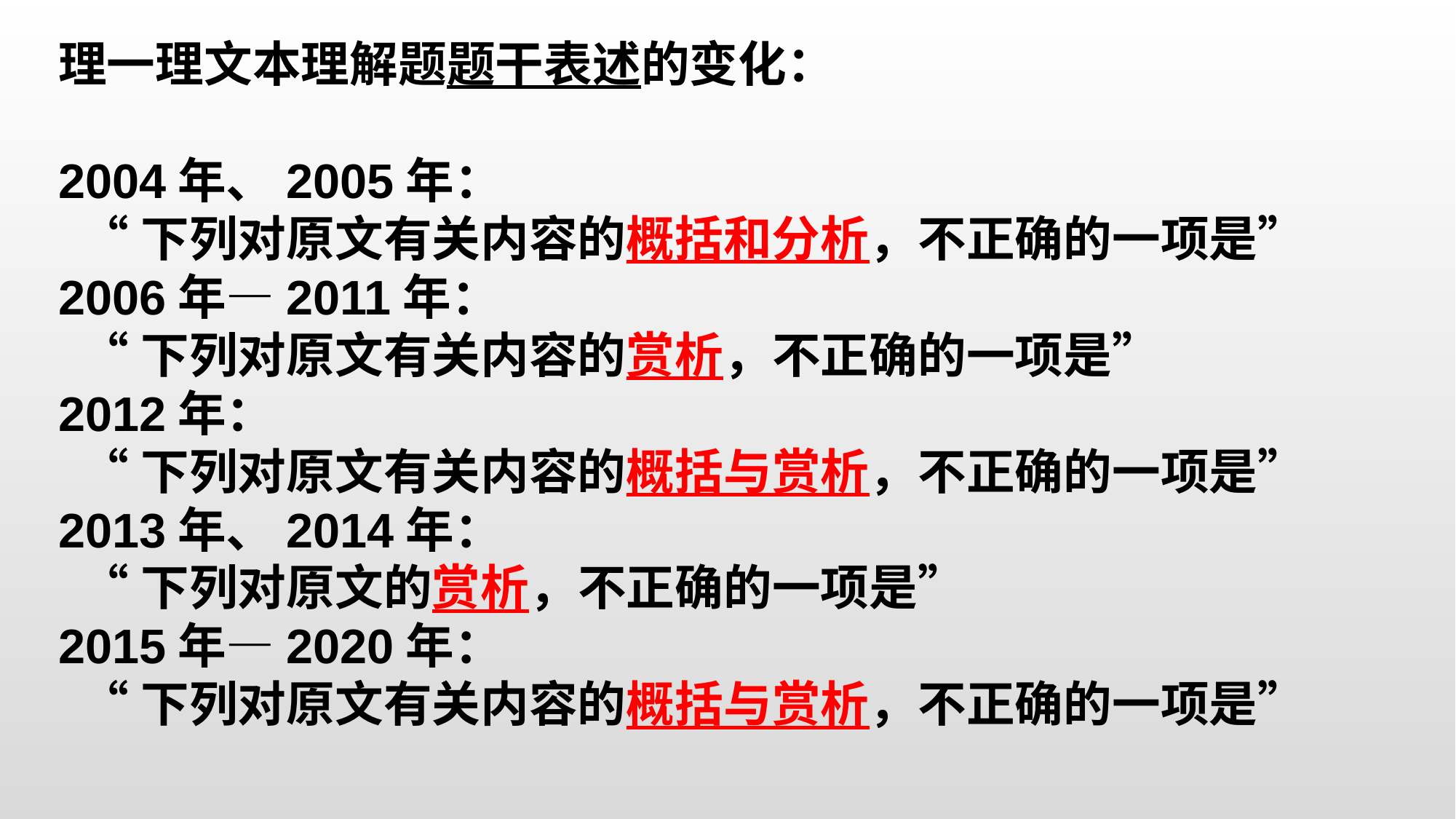

理一理文本理解题题干表述的变化：

2004年、2005年：
  “下列对原文有关内容的概括和分析，不正确的一项是”
2006年—2011年：
  “下列对原文有关内容的赏析，不正确的一项是”
2012年：
  “下列对原文有关内容的概括与赏析，不正确的一项是”
2013年、2014年：
  “下列对原文的赏析，不正确的一项是”
2015年—2020年：
  “下列对原文有关内容的概括与赏析，不正确的一项是”